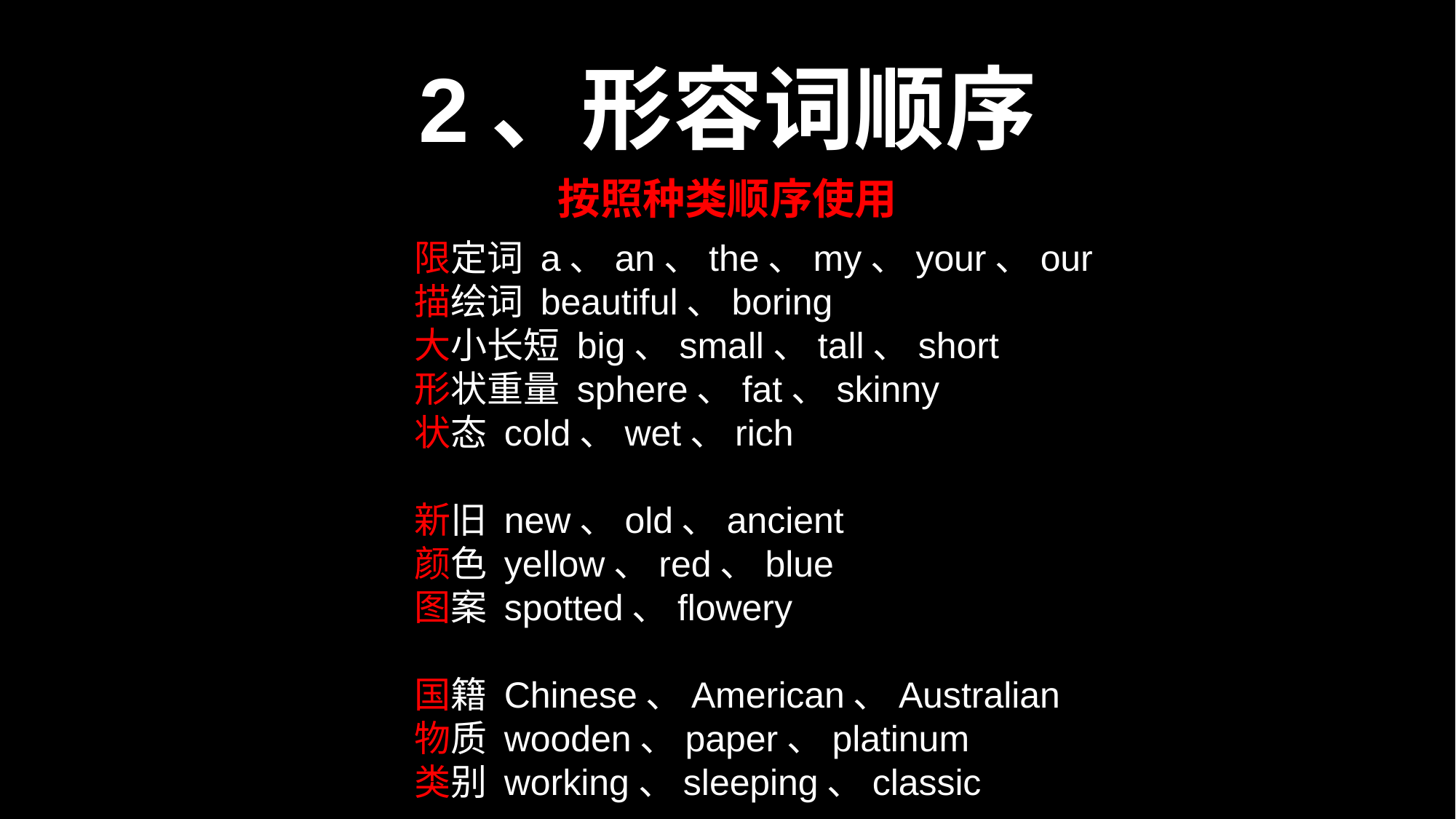

2、形容词顺序
按照种类顺序使用
限定词 a、an、the、my、your、our
描绘词 beautiful、boring
大小长短 big、small、tall、short
形状重量 sphere、fat、skinny
状态 cold、wet、rich

新旧 new、old、ancient
颜色 yellow、red、blue
图案 spotted、flowery

国籍 Chinese、American、Australian
物质 wooden、paper、platinum
类别 working、sleeping、classic